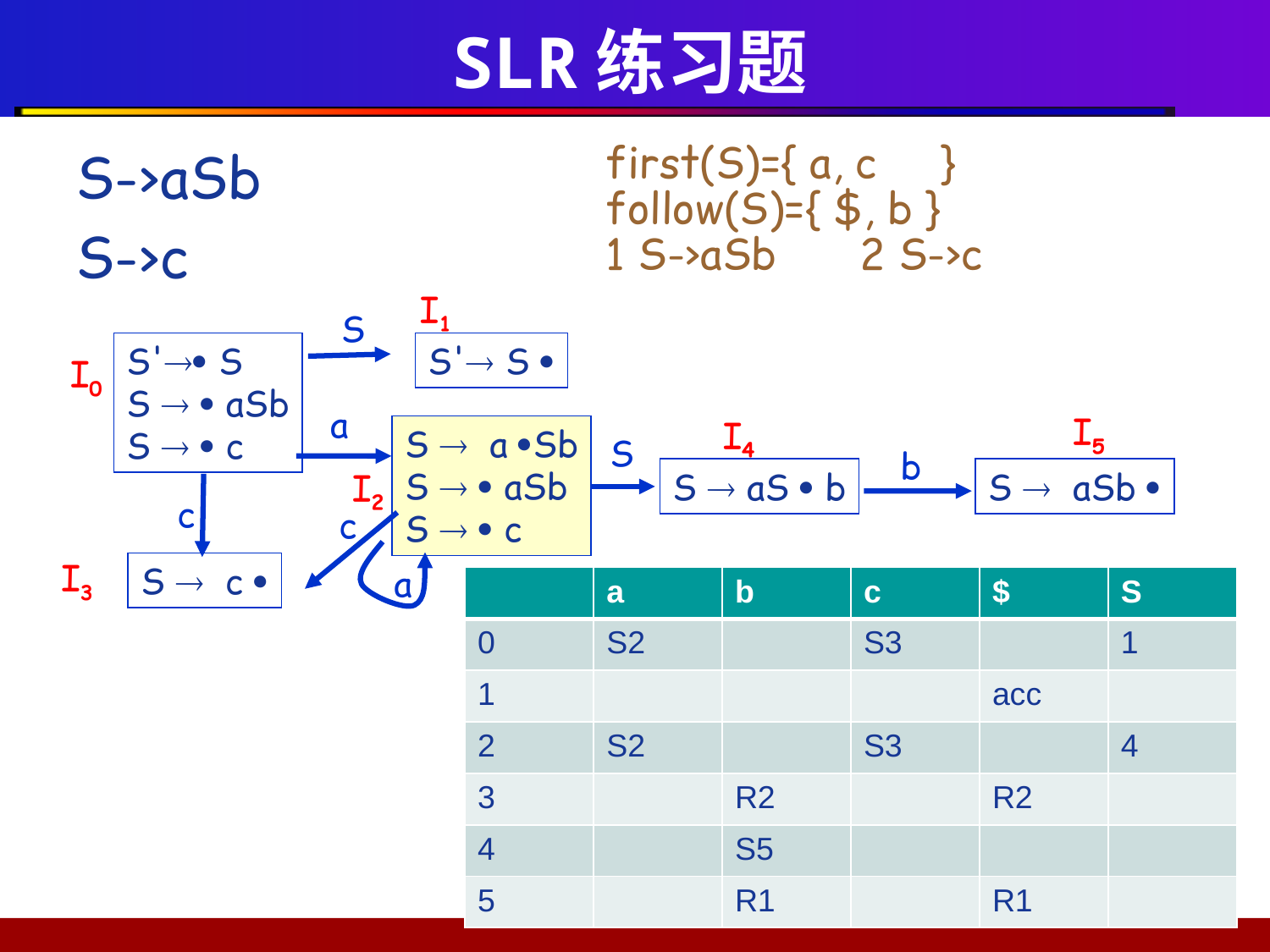

# SLR练习题
first(S)={ a, c     }         follow(S)={ $, b }
1 S->aSb   	2 S->c
S->aSb
S->c

I1
S
S'→• S
S → • aSb
S → • c
S'→ S •
I0

a
I5
I4
S →  a •Sb
S → • aSb
S → • c
S
b

S → aS • b
S →  aSb •
I2

c

c

I3
S →  c •
a
|  | a | b | c | $ | S |
| --- | --- | --- | --- | --- | --- |
| 0 | S2 |  | S3 |  | 1 |
| 1 |  |  |  | acc |  |
| 2 | S2 |  | S3 |  | 4 |
| 3 |  | R2 |  | R2 |  |
| 4 |  | S5 |  |  |  |
| 5 |  | R1 |  | R1 |  |
28